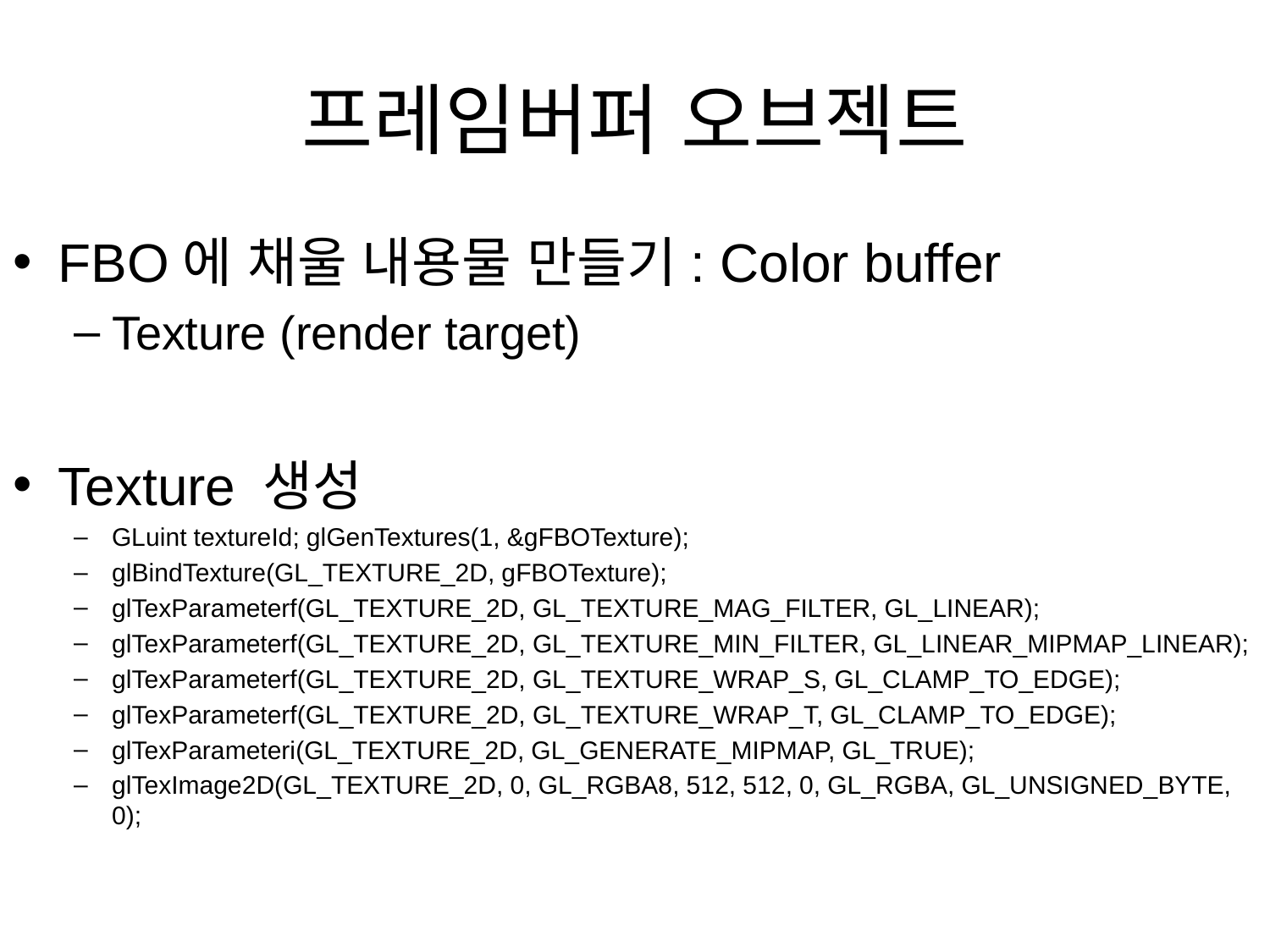

# 프레임버퍼 오브젝트
FBO에 채울 내용물 만들기: Color buffer
Texture (render target)

Texture 생성
GLuint textureId; glGenTextures(1, &gFBOTexture);
glBindTexture(GL_TEXTURE_2D, gFBOTexture);
glTexParameterf(GL_TEXTURE_2D, GL_TEXTURE_MAG_FILTER, GL_LINEAR);
glTexParameterf(GL_TEXTURE_2D, GL_TEXTURE_MIN_FILTER, GL_LINEAR_MIPMAP_LINEAR);
glTexParameterf(GL_TEXTURE_2D, GL_TEXTURE_WRAP_S, GL_CLAMP_TO_EDGE);
glTexParameterf(GL_TEXTURE_2D, GL_TEXTURE_WRAP_T, GL_CLAMP_TO_EDGE);
glTexParameteri(GL_TEXTURE_2D, GL_GENERATE_MIPMAP, GL_TRUE);
glTexImage2D(GL_TEXTURE_2D, 0, GL_RGBA8, 512, 512, 0, GL_RGBA, GL_UNSIGNED_BYTE, 0);